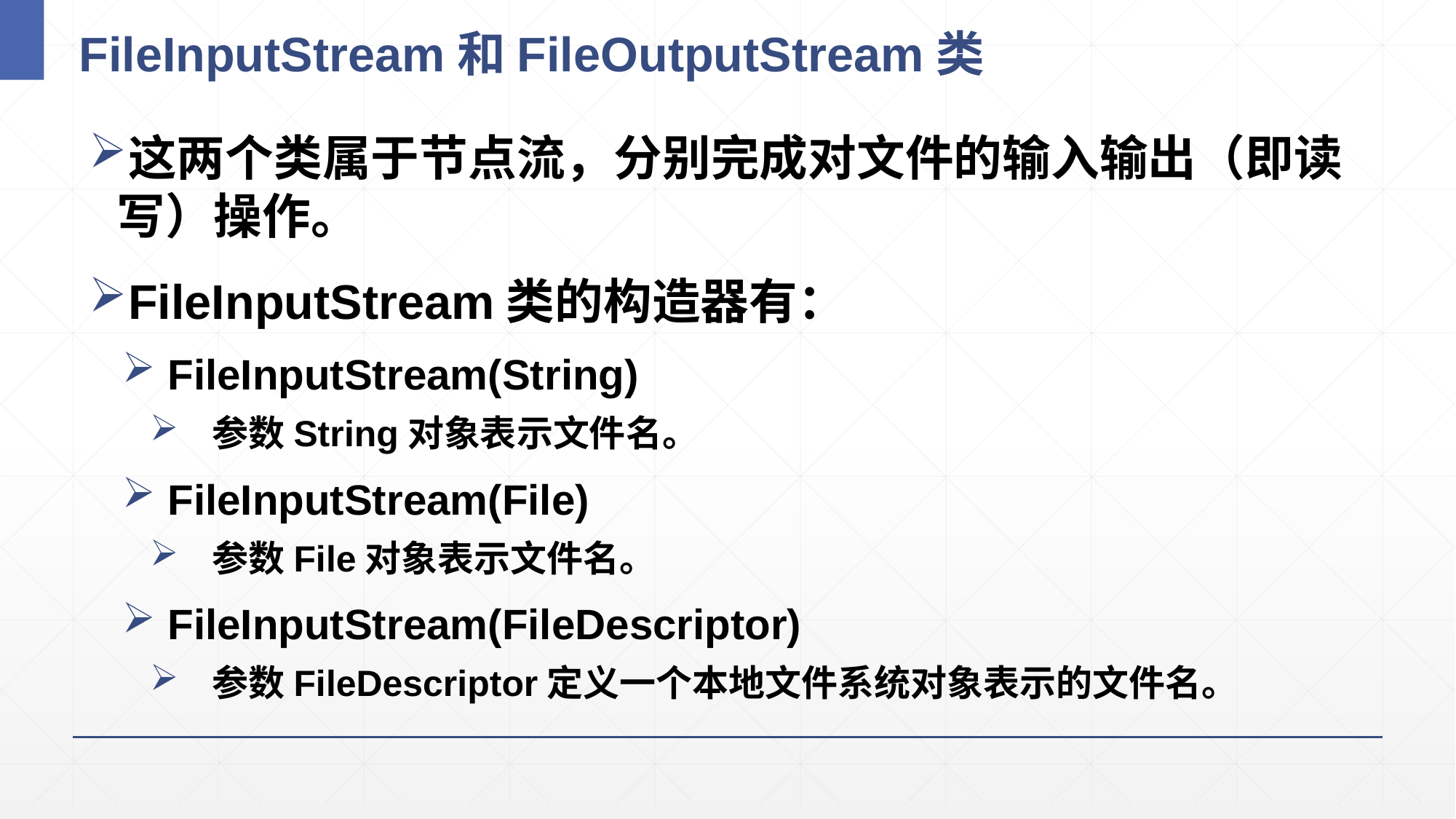

# FileInputStream和FileOutputStream类
这两个类属于节点流，分别完成对文件的输入输出（即读写）操作。
FileInputStream类的构造器有：
 FileInputStream(String)
   参数String对象表示文件名。
 FileInputStream(File)
   参数File对象表示文件名。
 FileInputStream(FileDescriptor)
   参数FileDescriptor定义一个本地文件系统对象表示的文件名。